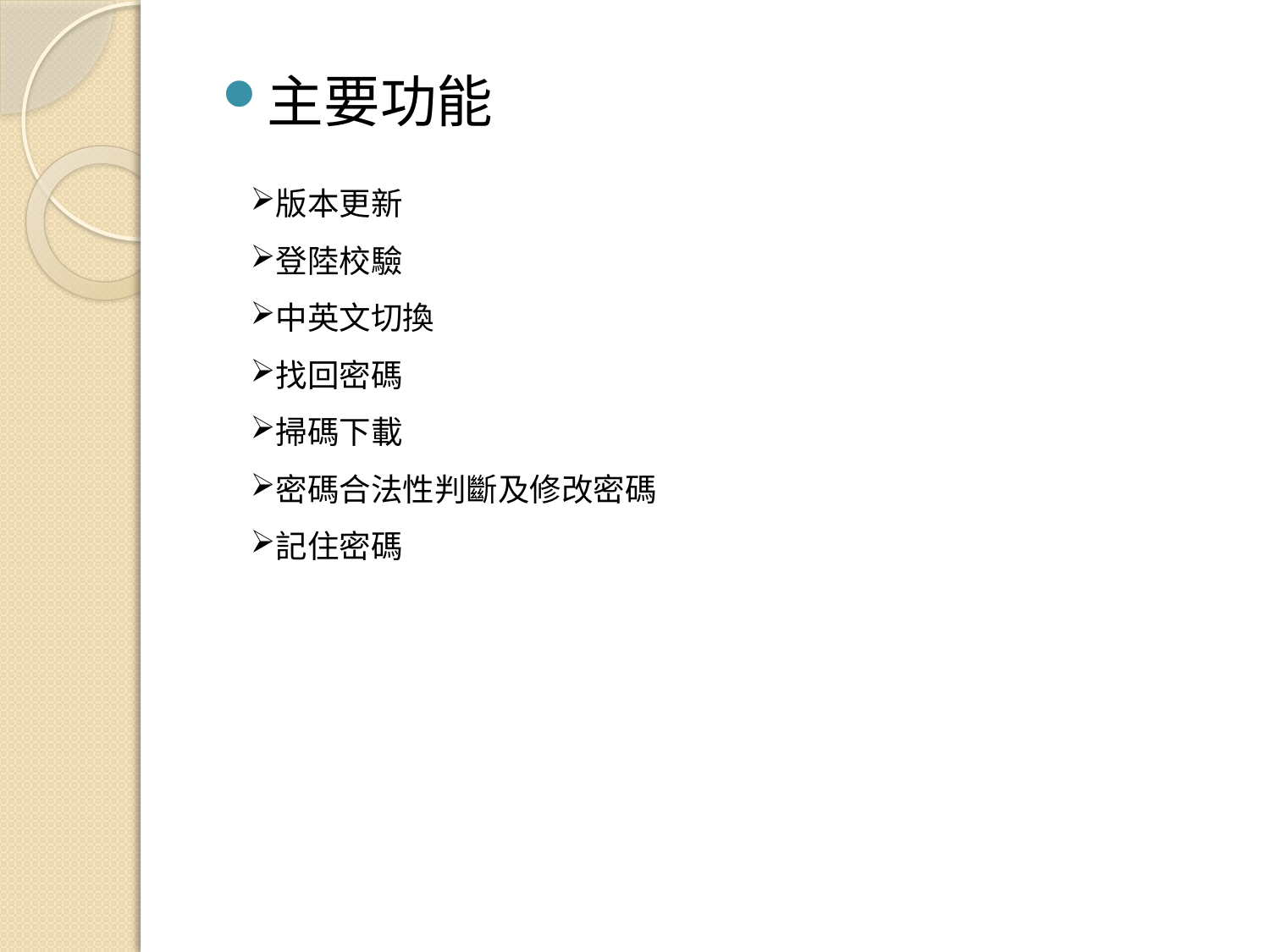

主要功能
版本更新
登陸校驗
中英文切換
找回密碼
掃碼下載
密碼合法性判斷及修改密碼
記住密碼